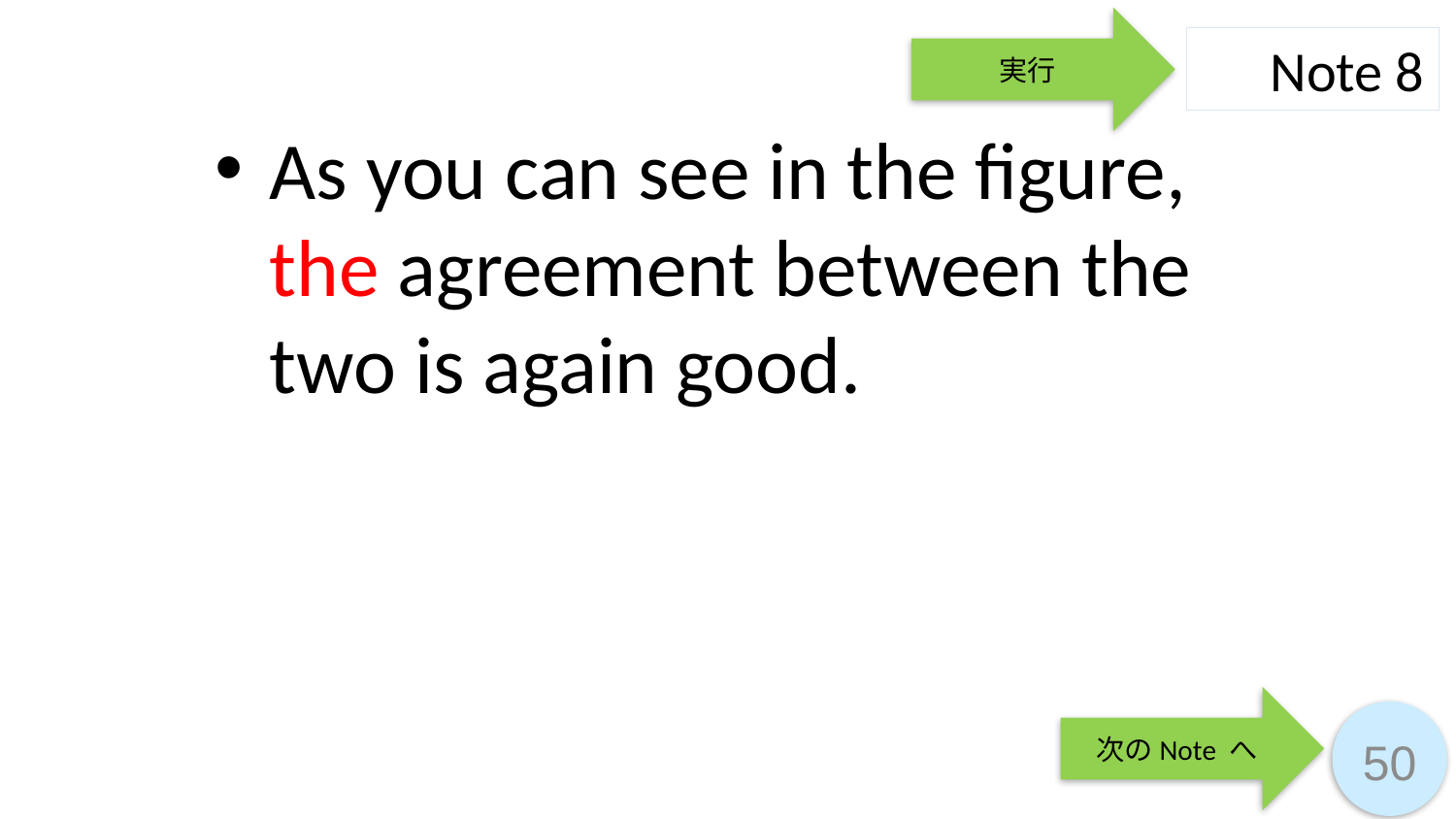

実行
Note 8
As you can see in the figure, the agreement between the two is again good.
次のNote へ
50